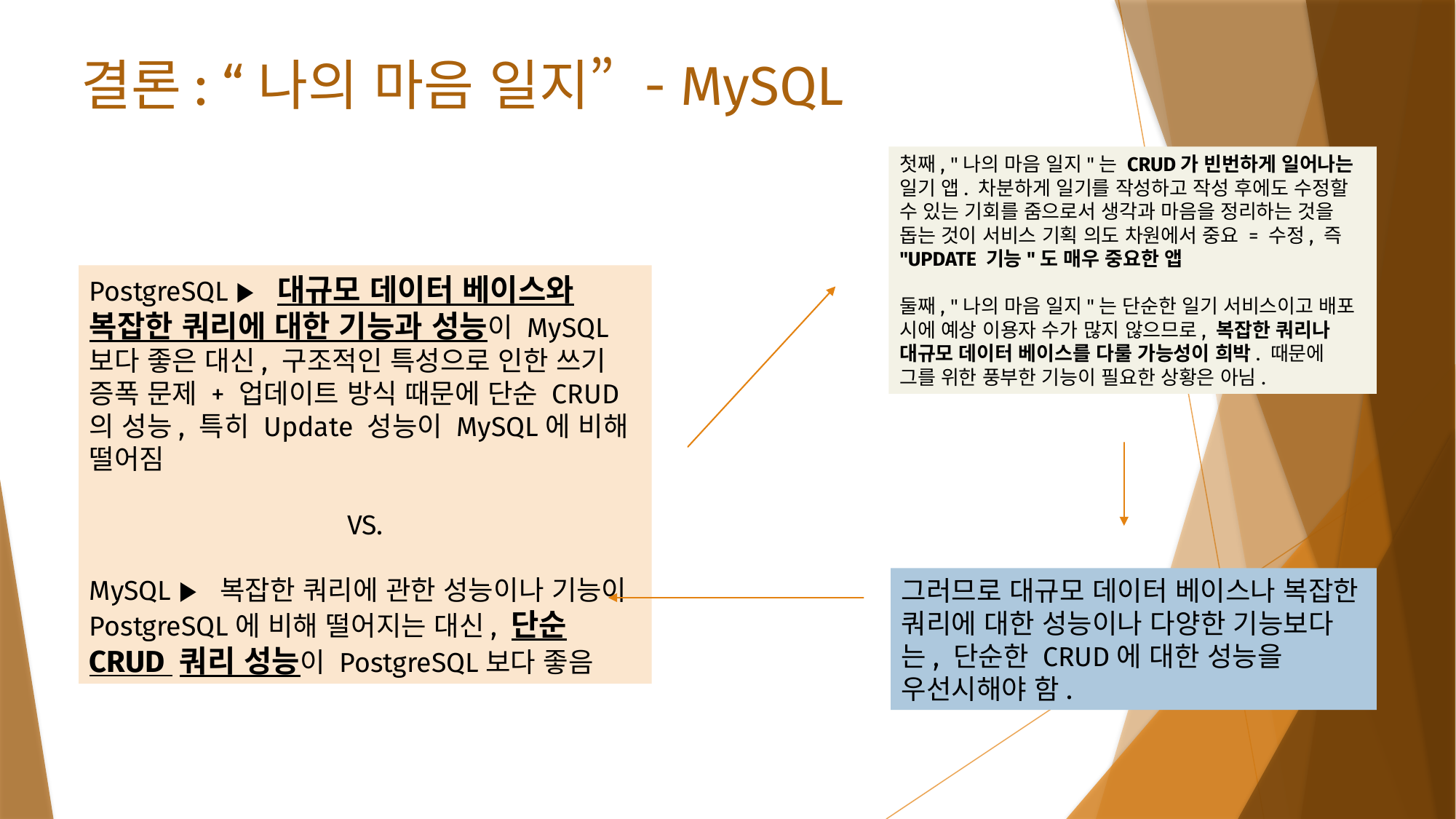

# 결론: “나의 마음 일지” - MySQL
첫째, "나의 마음 일지"는 CRUD가 빈번하게 일어나는 일기 앱. 차분하게 일기를 작성하고 작성 후에도 수정할 수 있는 기회를 줌으로서 생각과 마음을 정리하는 것을 돕는 것이 서비스 기획 의도 차원에서 중요 = 수정, 즉 "UPDATE 기능"도 매우 중요한 앱

둘째, "나의 마음 일지"는 단순한 일기 서비스이고 배포 시에 예상 이용자 수가 많지 않으므로, 복잡한 쿼리나 대규모 데이터 베이스를 다룰 가능성이 희박. 때문에 그를 위한 풍부한 기능이 필요한 상황은 아님.
PostgreSQL ▶ 대규모 데이터 베이스와 복잡한 쿼리에 대한 기능과 성능이 MySQL보다 좋은 대신, 구조적인 특성으로 인한 쓰기 증폭 문제 + 업데이트 방식 때문에 단순 CRUD의 성능, 특히 Update 성능이 MySQL에 비해 떨어짐

VS.

MySQL ▶ 복잡한 쿼리에 관한 성능이나 기능이 PostgreSQL에 비해 떨어지는 대신, 단순 CRUD 쿼리 성능이 PostgreSQL보다 좋음
그러므로 대규모 데이터 베이스나 복잡한 쿼리에 대한 성능이나 다양한 기능보다는, 단순한 CRUD에 대한 성능을 우선시해야 함.